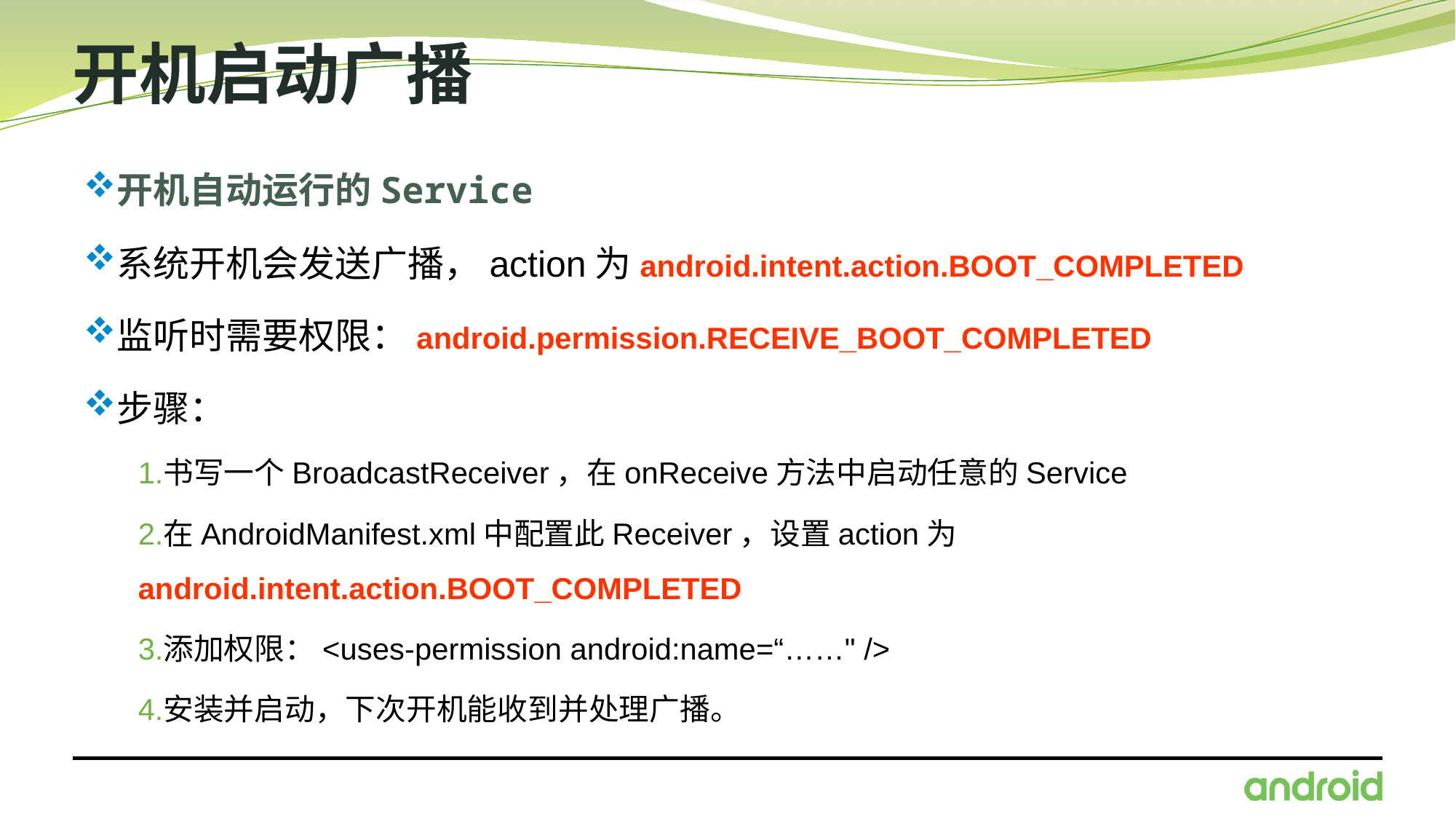

# 开机启动广播
开机自动运行的Service
系统开机会发送广播，action为android.intent.action.BOOT_COMPLETED
监听时需要权限：android.permission.RECEIVE_BOOT_COMPLETED
步骤：
书写一个BroadcastReceiver，在onReceive方法中启动任意的Service
在AndroidManifest.xml中配置此Receiver，设置action为android.intent.action.BOOT_COMPLETED
添加权限：<uses-permission android:name=“……" />
安装并启动，下次开机能收到并处理广播。